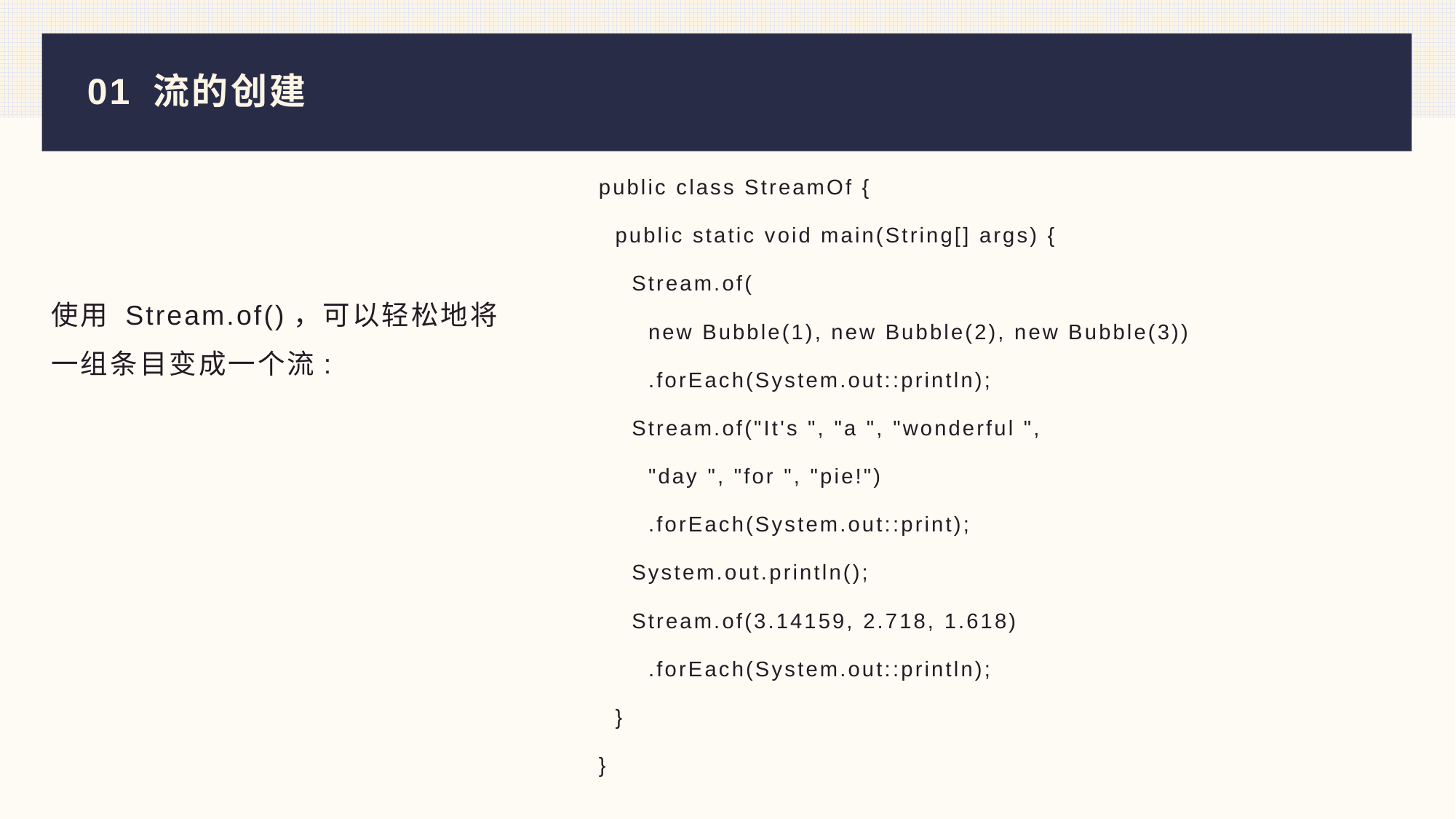

# 01 流的创建
public class StreamOf {
  public static void main(String[] args) {
    Stream.of(
      new Bubble(1), new Bubble(2), new Bubble(3))
      .forEach(System.out::println);
    Stream.of("It's ", "a ", "wonderful ",
      "day ", "for ", "pie!")
      .forEach(System.out::print);
    System.out.println();
    Stream.of(3.14159, 2.718, 1.618)
      .forEach(System.out::println);
  }
}
使用 Stream.of()，可以轻松地将一组条目变成一个流: